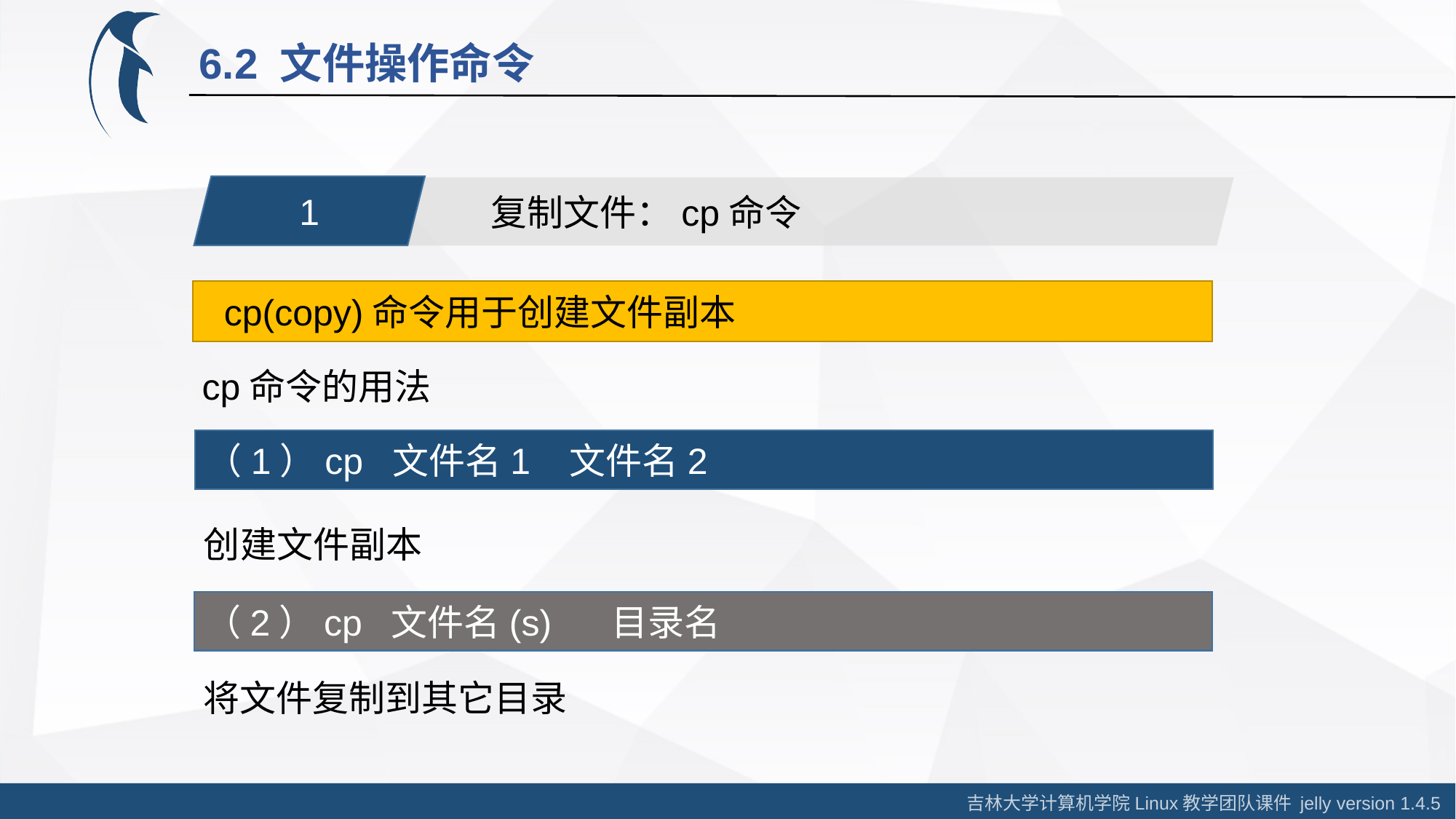

6.2 文件操作命令
1
复制文件：cp命令
  cp(copy)命令用于创建文件副本
cp命令的用法
（1）cp  文件名1   文件名2
创建文件副本
（2）cp  文件名(s)     目录名
将文件复制到其它目录